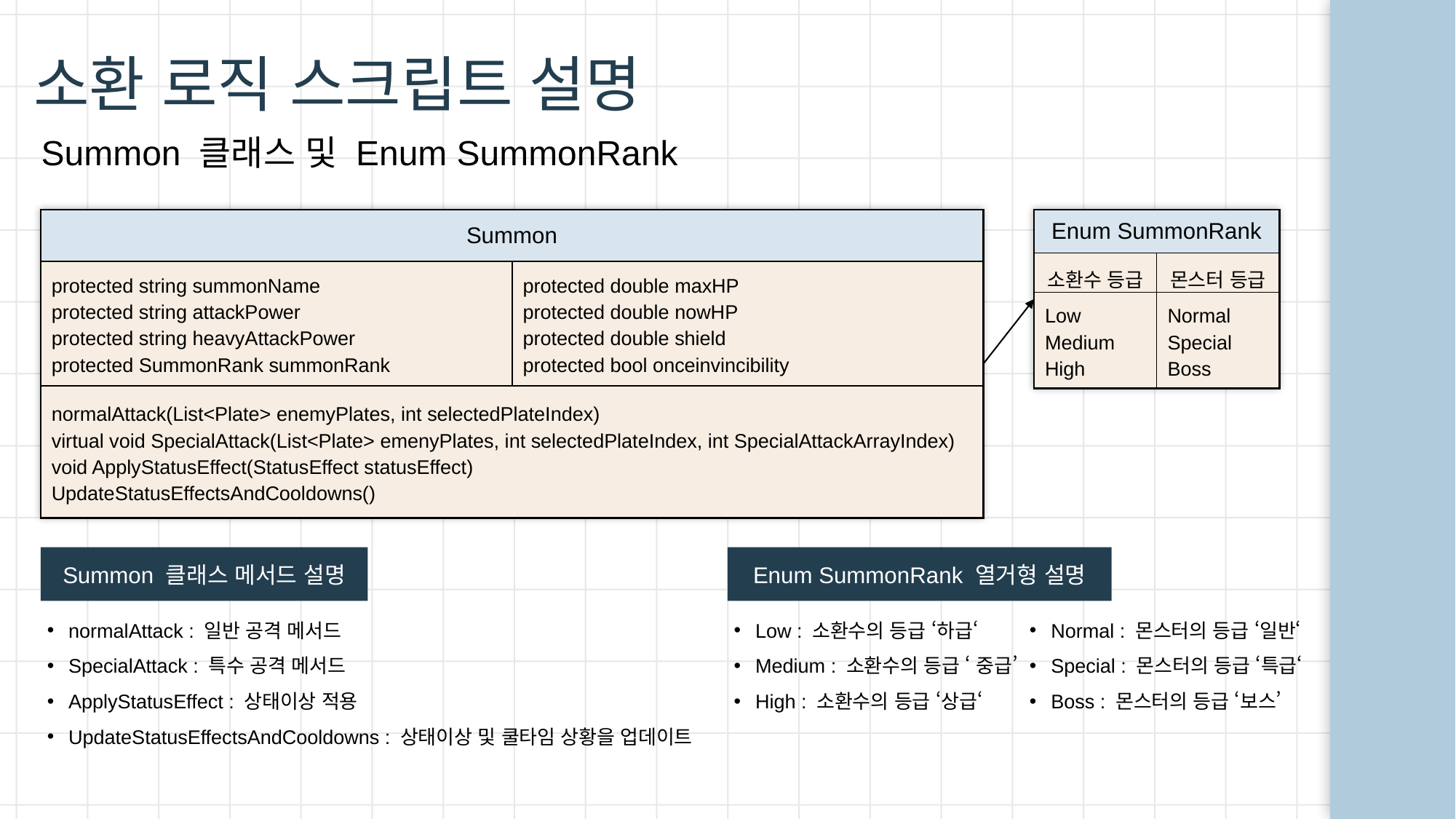

소환 로직 스크립트 설명
Summon 클래스 및 Enum SummonRank
| Summon |  |
| --- | --- |
| protected string summonName protected string attackPower protected string heavyAttackPower protected SummonRank summonRank | protected double maxHP protected double nowHP protected double shield protected bool onceinvincibility |
| normalAttack(List<Plate> enemyPlates, int selectedPlateIndex) virtual void SpecialAttack(List<Plate> emenyPlates, int selectedPlateIndex, int SpecialAttackArrayIndex) void ApplyStatusEffect(StatusEffect statusEffect) UpdateStatusEffectsAndCooldowns() |  |
| Enum SummonRank |  |
| --- | --- |
| 소환수 등급 | 몬스터 등급 |
| Low Medium High | Normal Special Boss |
Summon 클래스 메서드 설명
normalAttack : 일반 공격 메서드
SpecialAttack : 특수 공격 메서드
ApplyStatusEffect : 상태이상 적용
UpdateStatusEffectsAndCooldowns : 상태이상 및 쿨타임 상황을 업데이트
Enum SummonRank 열거형 설명
Low : 소환수의 등급 ‘하급‘
Medium : 소환수의 등급 ‘ 중급’
High : 소환수의 등급 ‘상급‘
Normal : 몬스터의 등급 ‘일반‘
Special : 몬스터의 등급 ‘특급‘
Boss : 몬스터의 등급 ‘보스’